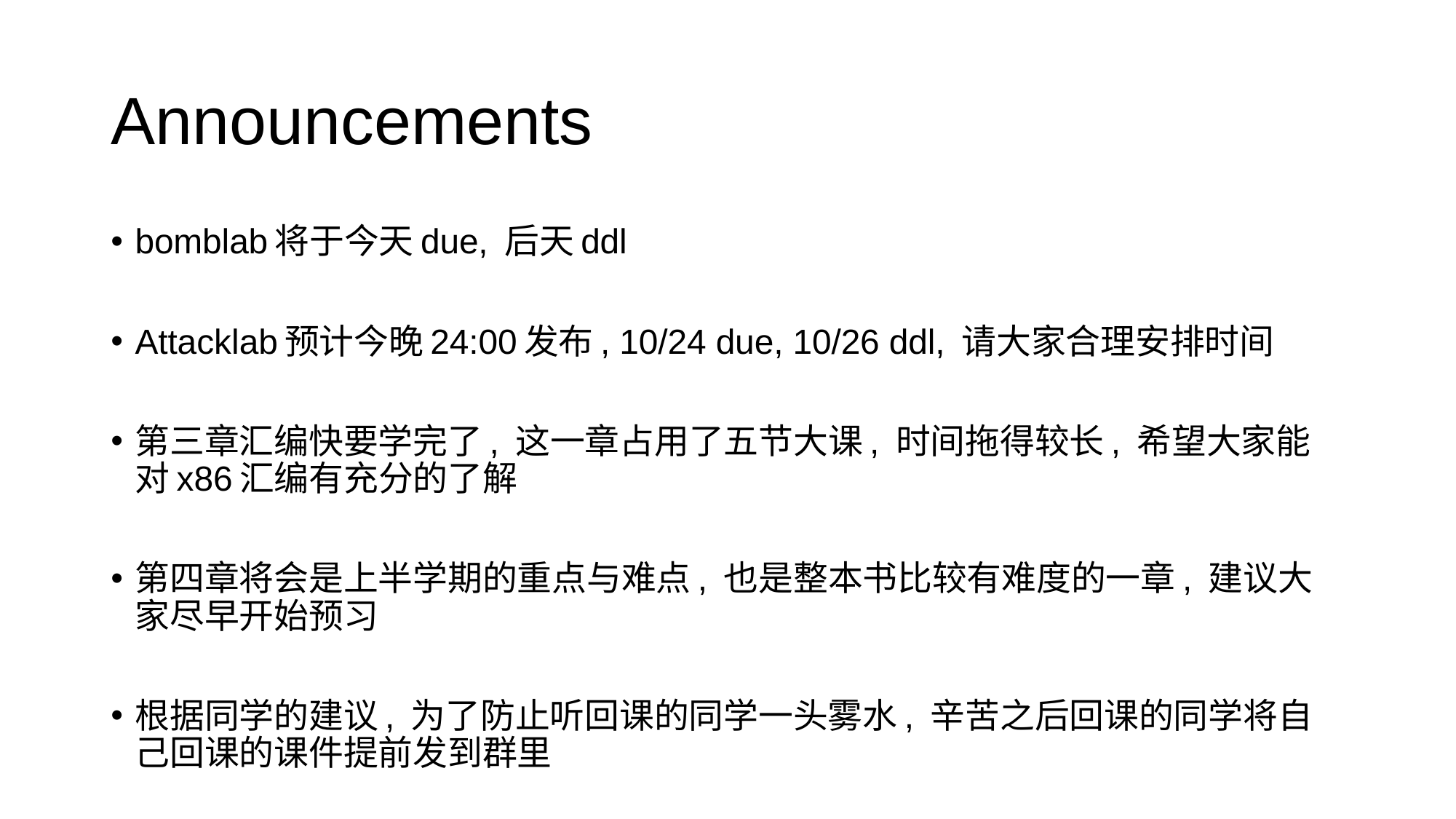

# Announcements
bomblab将于今天due, 后天ddl

Attacklab预计今晚24:00发布, 10/24 due, 10/26 ddl, 请大家合理安排时间

第三章汇编快要学完了, 这一章占用了五节大课, 时间拖得较长, 希望大家能对x86汇编有充分的了解

第四章将会是上半学期的重点与难点, 也是整本书比较有难度的一章, 建议大家尽早开始预习

根据同学的建议, 为了防止听回课的同学一头雾水, 辛苦之后回课的同学将自己回课的课件提前发到群里